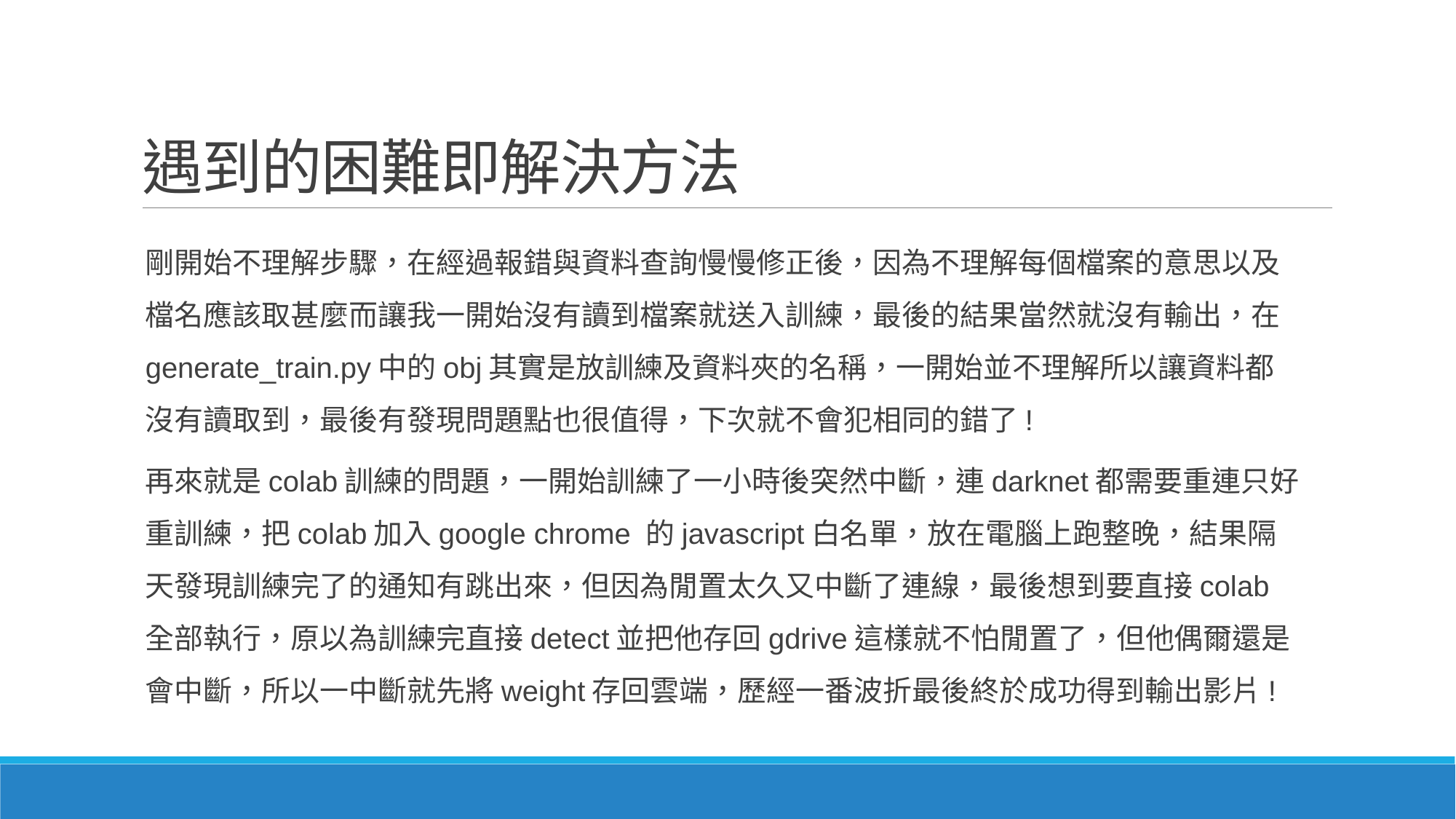

# 遇到的困難即解決方法
	剛開始不理解步驟，在經過報錯與資料查詢慢慢修正後，因為不理解每個檔案的意思以及檔名應該取甚麼而讓我一開始沒有讀到檔案就送入訓練，最後的結果當然就沒有輸出，在generate_train.py中的obj其實是放訓練及資料夾的名稱，一開始並不理解所以讓資料都沒有讀取到，最後有發現問題點也很值得，下次就不會犯相同的錯了!
	再來就是colab訓練的問題，一開始訓練了一小時後突然中斷，連darknet都需要重連只好重訓練，把colab加入google chrome 的javascript白名單，放在電腦上跑整晚，結果隔天發現訓練完了的通知有跳出來，但因為閒置太久又中斷了連線，最後想到要直接colab全部執行，原以為訓練完直接detect並把他存回gdrive這樣就不怕閒置了，但他偶爾還是會中斷，所以一中斷就先將weight存回雲端，歷經一番波折最後終於成功得到輸出影片!